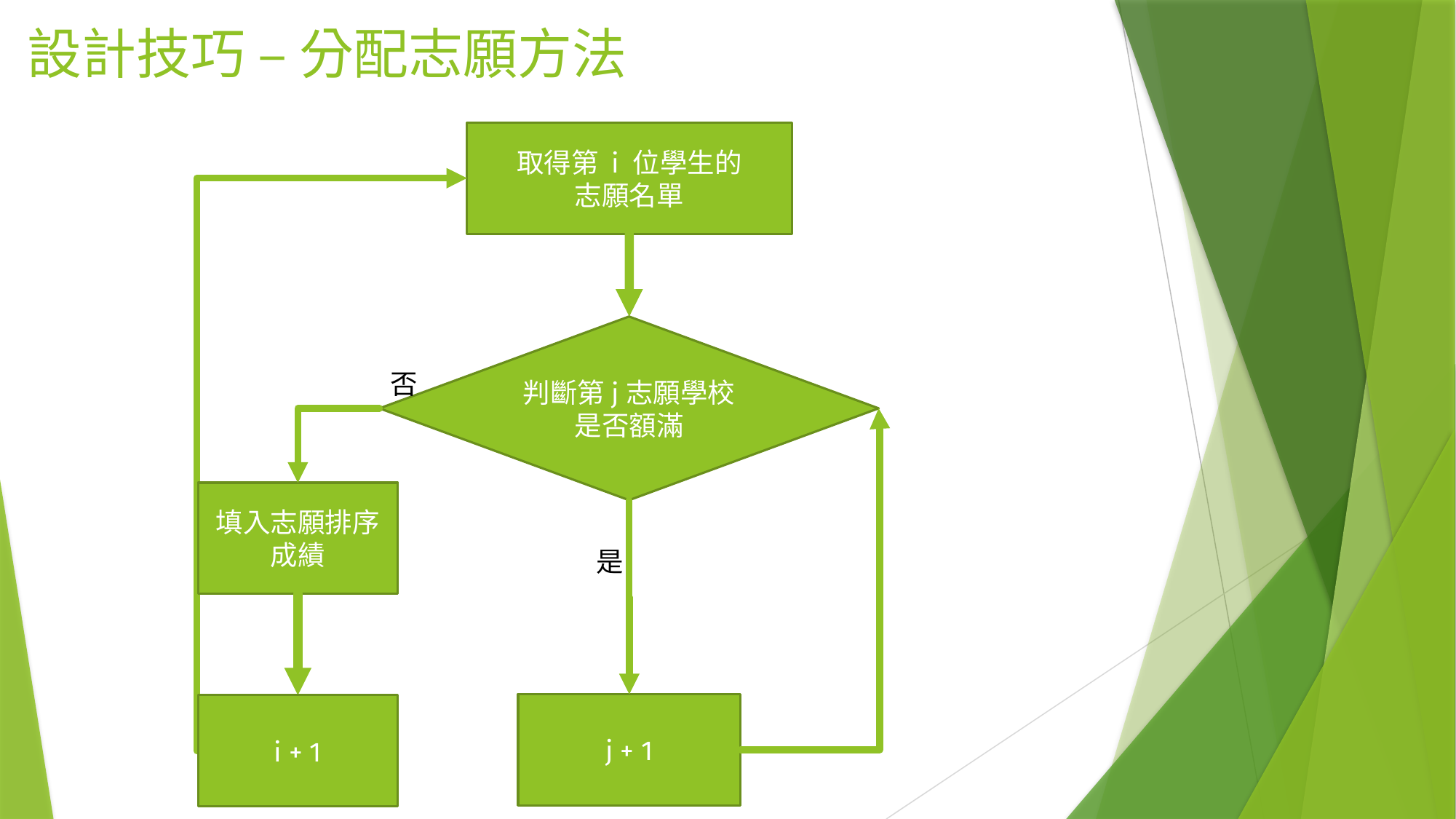

# 設計技巧 – 分配志願方法
取得第 i 位學生的
志願名單
判斷第j志願學校
是否額滿
否
填入志願排序成績
是
j + 1
i + 1